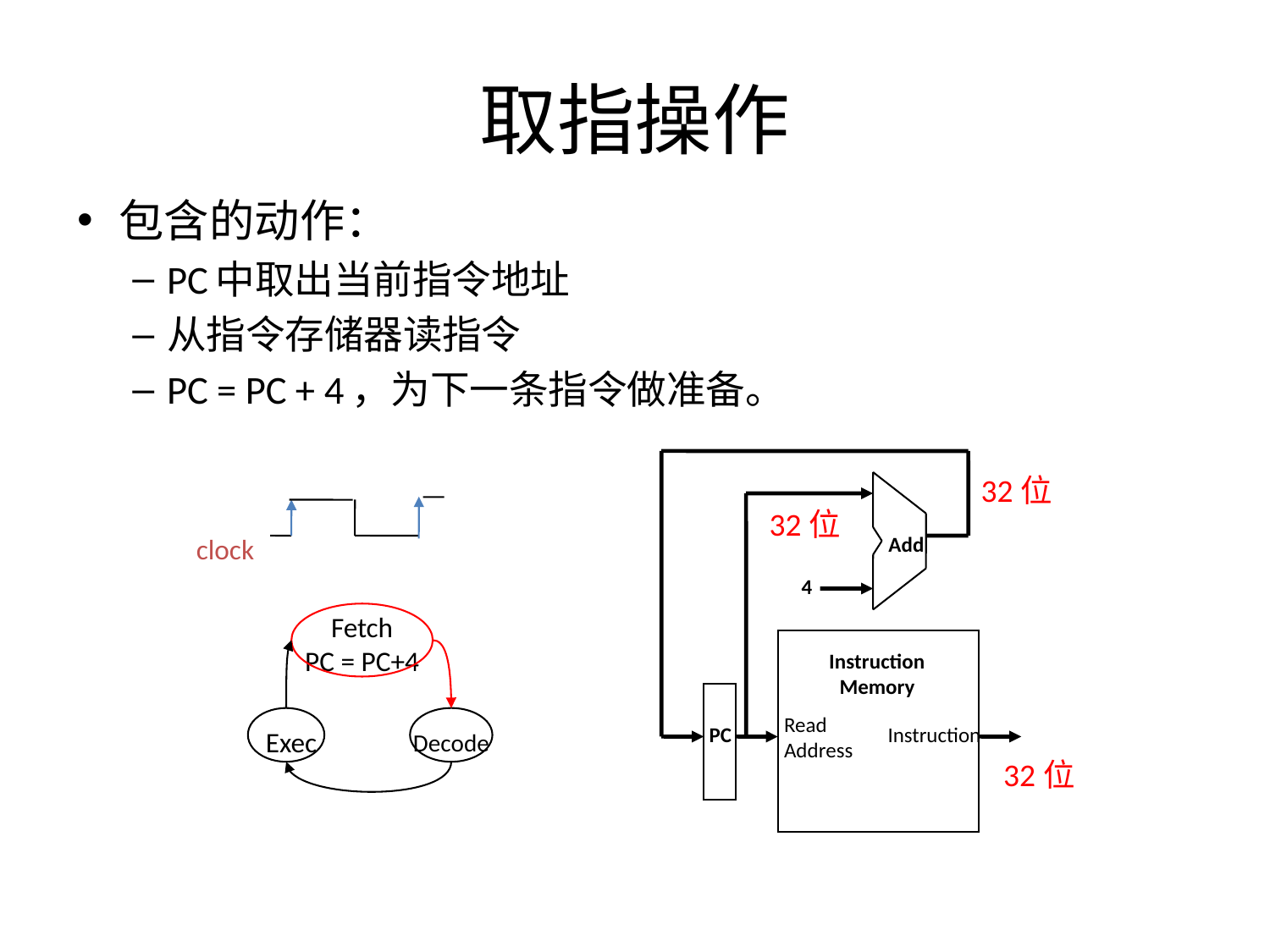

# 取指操作
包含的动作：
PC中取出当前指令地址
从指令存储器读指令
PC = PC + 4，为下一条指令做准备。

Add

4

Instruction
Memory

Read
Address
PC
Instruction

32位

clock

32位
Fetch
PC = PC+4

Exec
Decode
32位